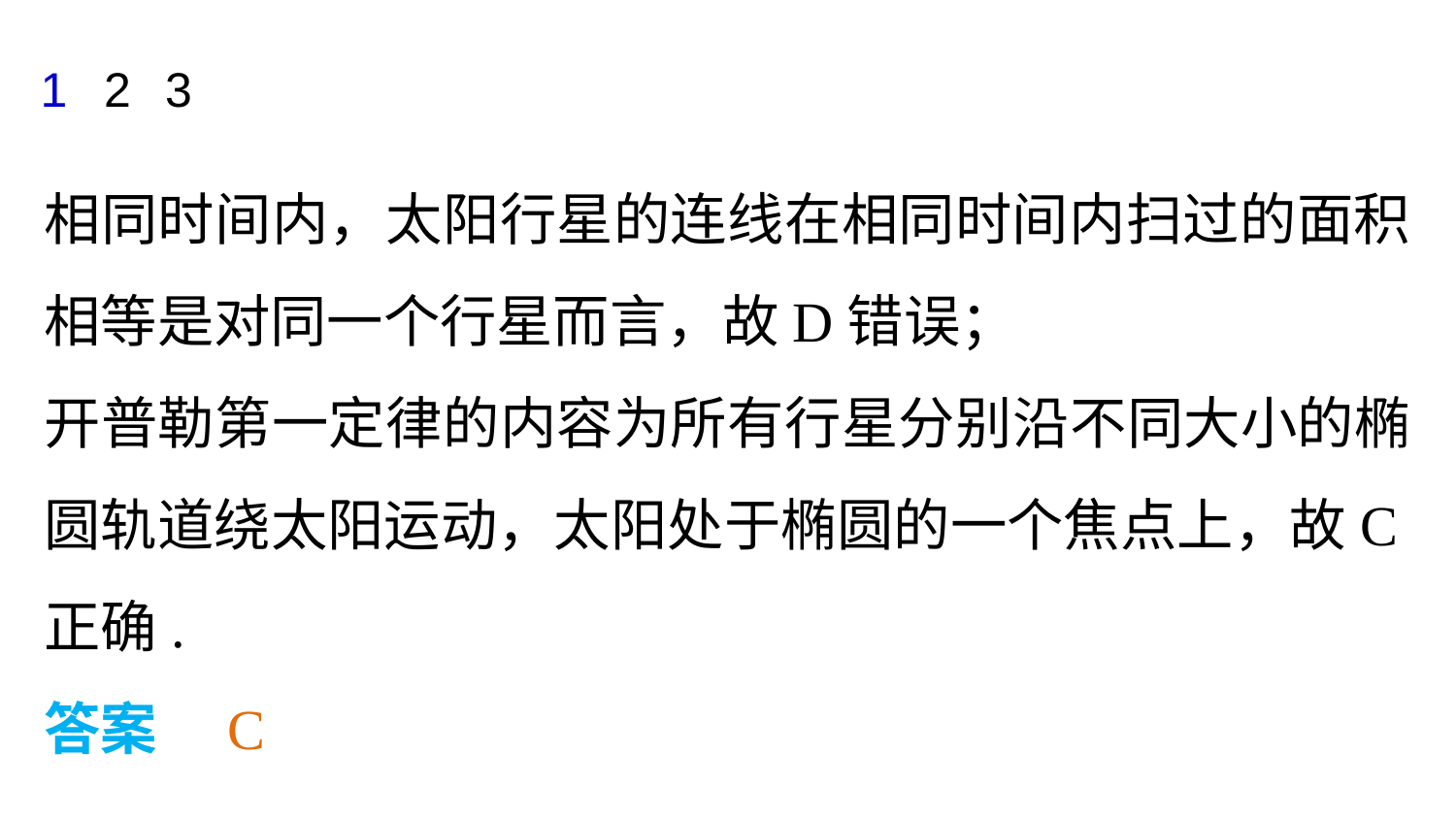

1
2
3
相同时间内，太阳行星的连线在相同时间内扫过的面积相等是对同一个行星而言，故D错误；
开普勒第一定律的内容为所有行星分别沿不同大小的椭圆轨道绕太阳运动，太阳处于椭圆的一个焦点上，故C正确.
答案　C